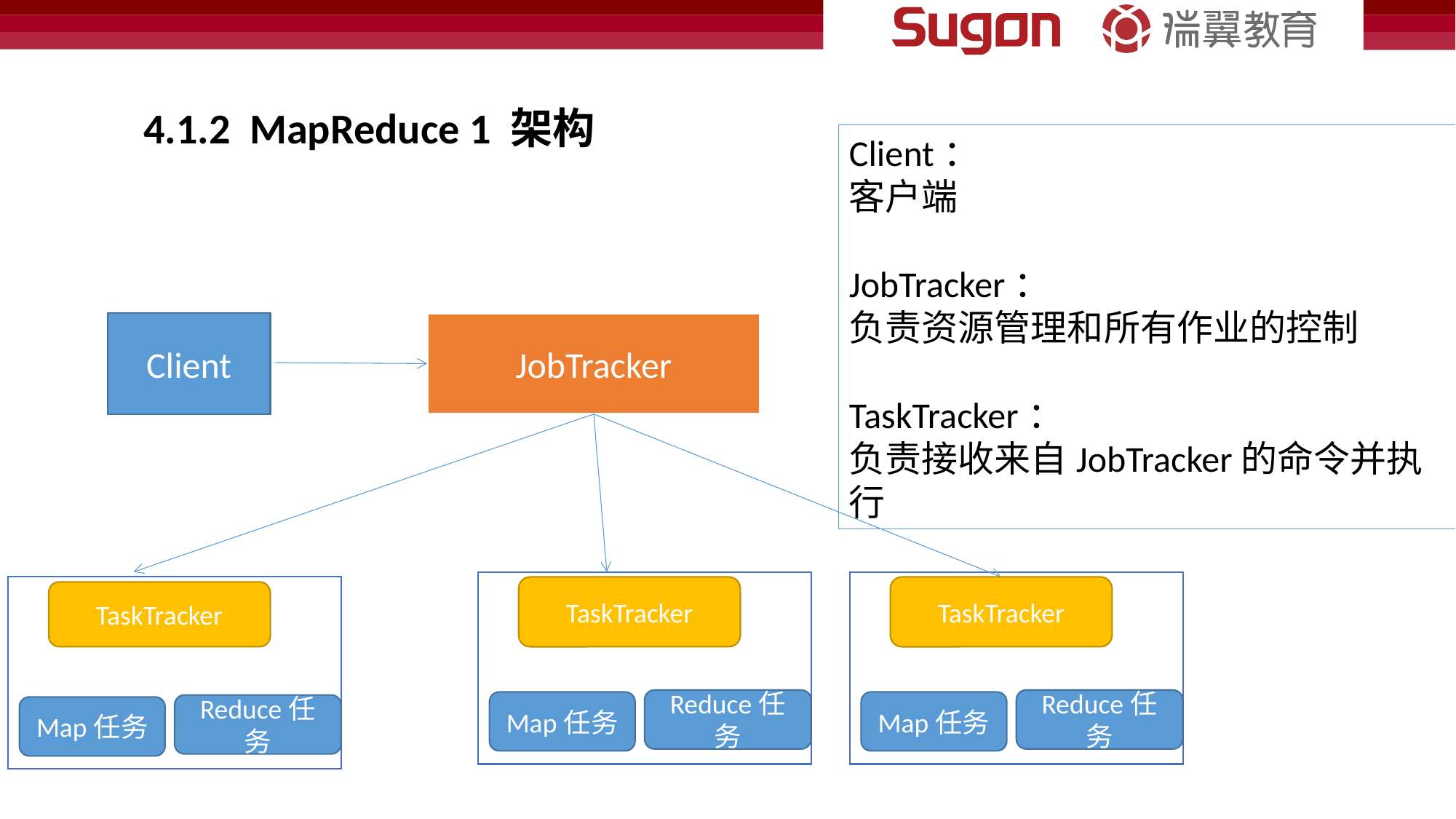

4.1.2  MapReduce 1 架构
Client：
客户端

JobTracker：
负责资源管理和所有作业的控制

TaskTracker：
负责接收来自JobTracker的命令并执行
Client
JobTracker

TaskTracker
TaskTracker
TaskTracker
Reduce任务
Reduce任务
Map任务
Map任务
Reduce任务
Map任务